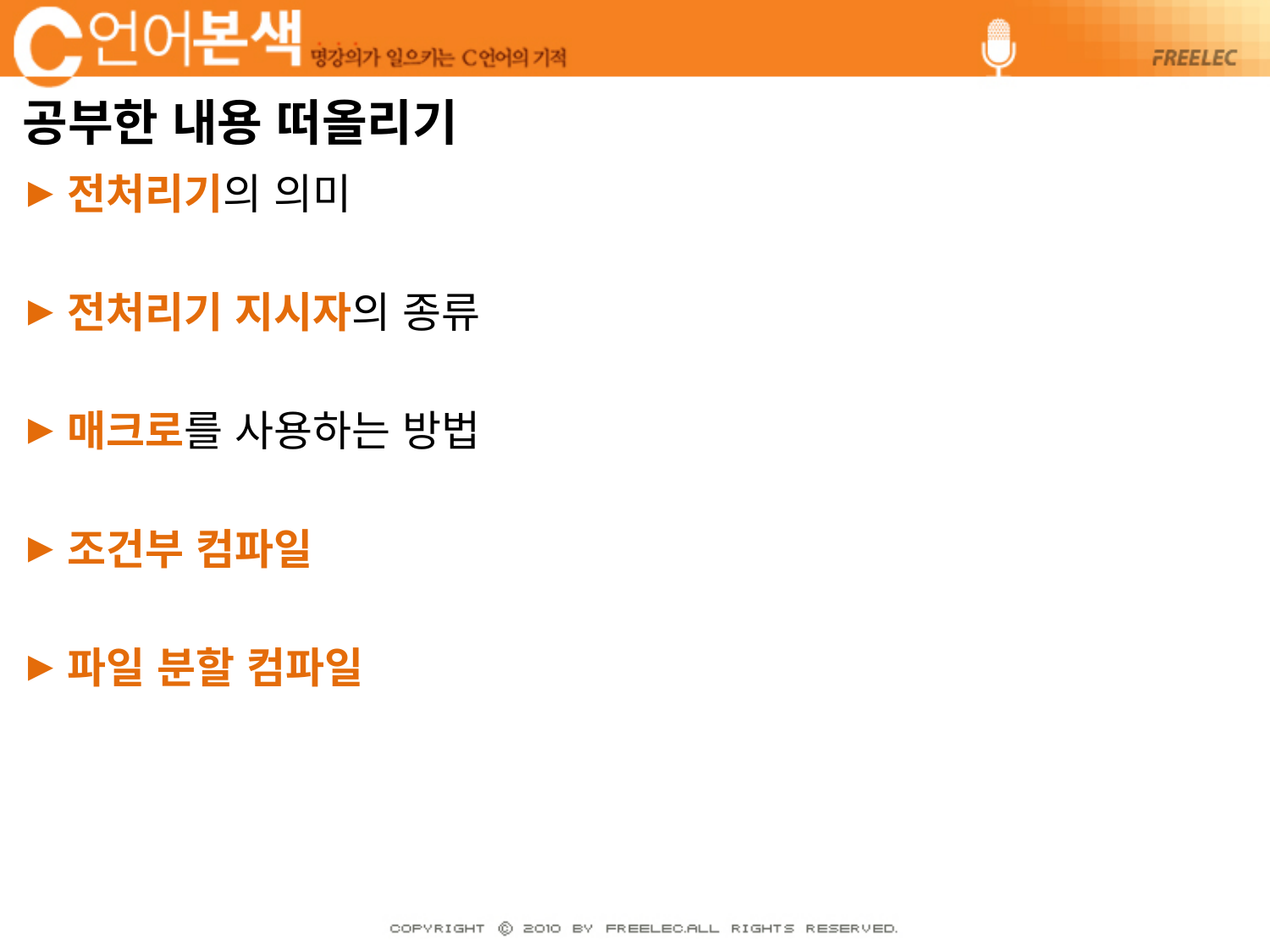

# 공부한 내용 떠올리기
전처리기의 의미

전처리기 지시자의 종류

매크로를 사용하는 방법

조건부 컴파일

파일 분할 컴파일